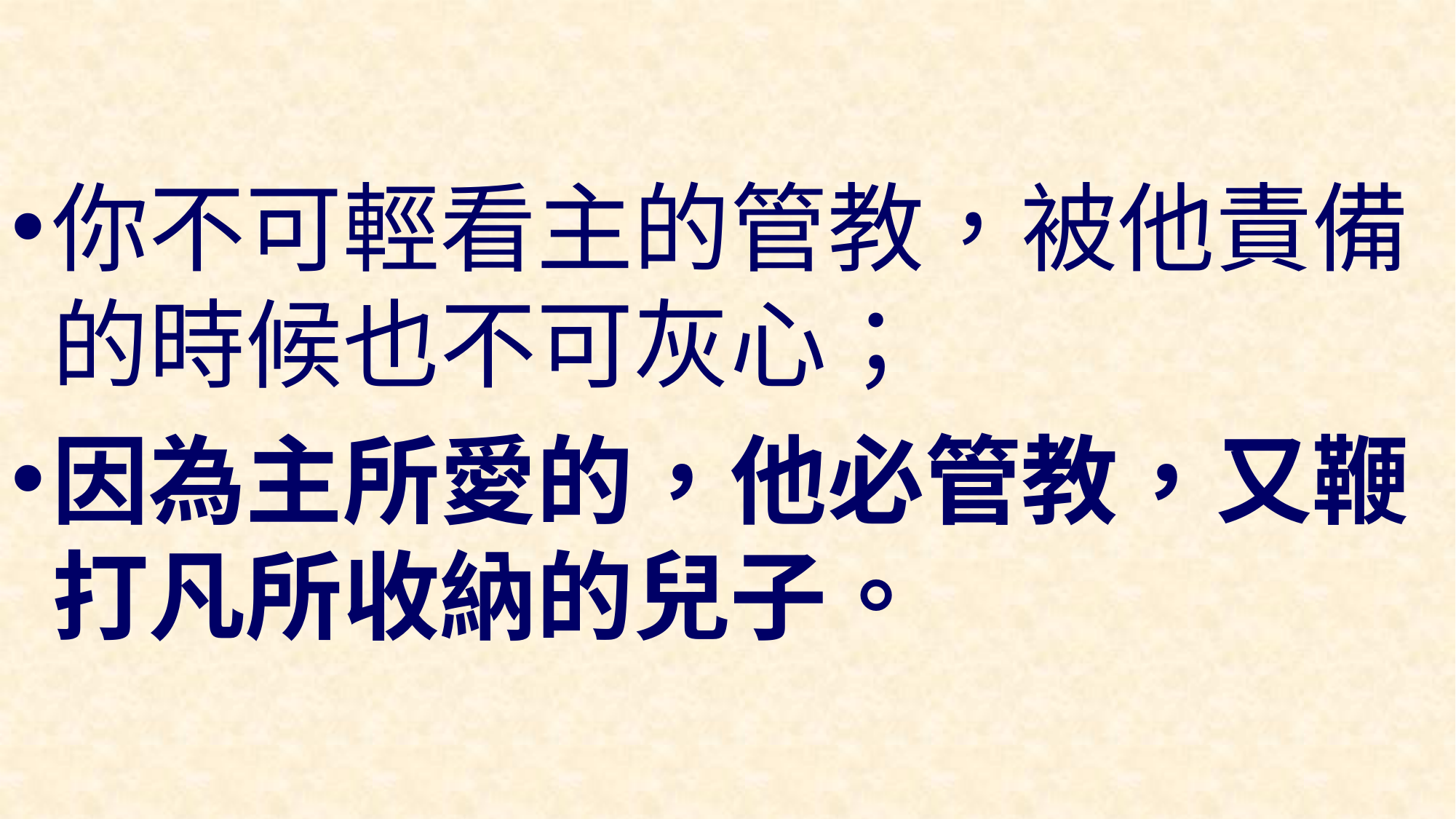

你不可輕看主的管教，被他責備的時候也不可灰心；
因為主所愛的，他必管教，又鞭打凡所收納的兒子。